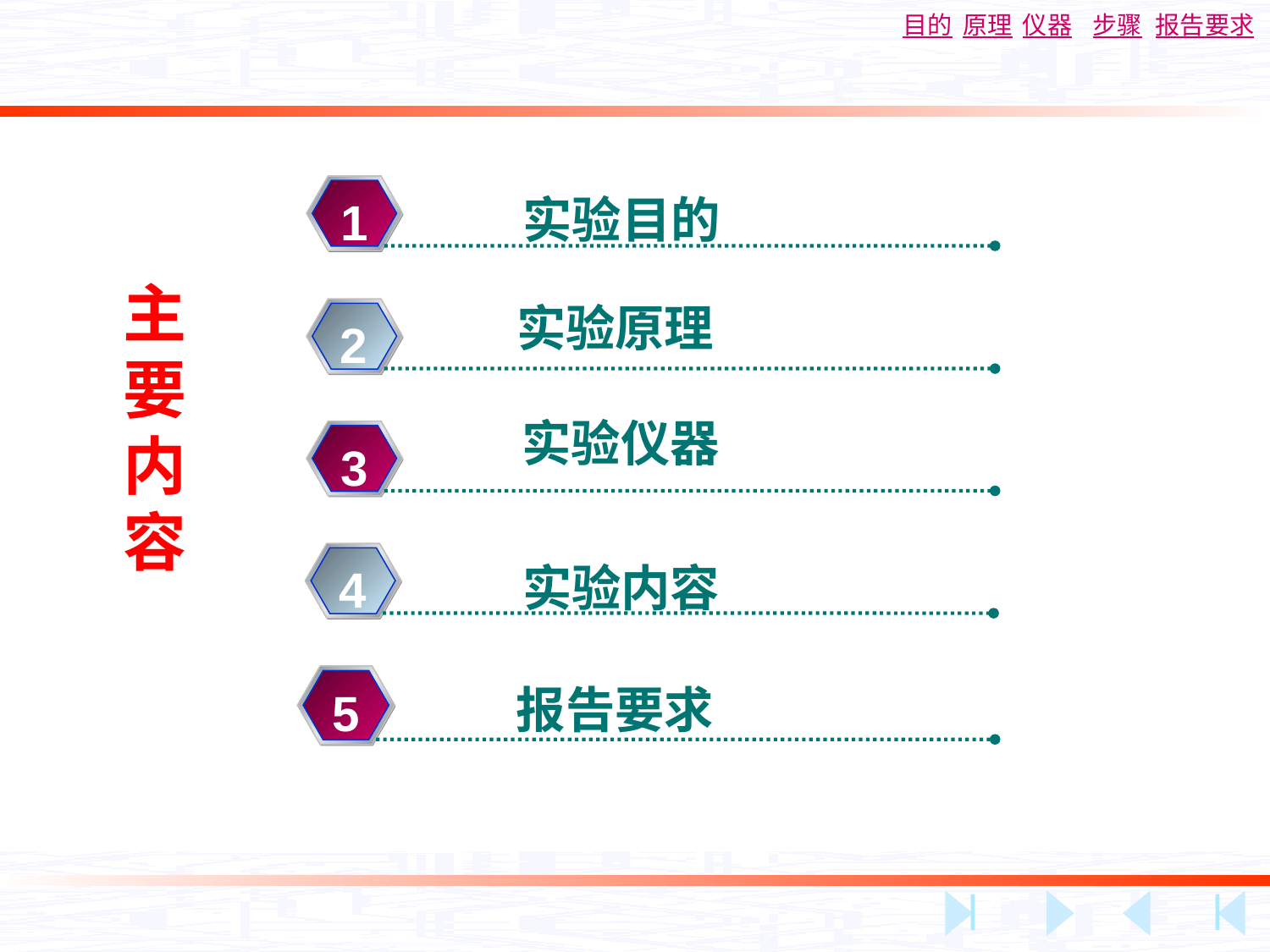

实验目的
1

实验原理

3

2

实验仪器

实验内容
4

报告要求
5

主
要
内
容